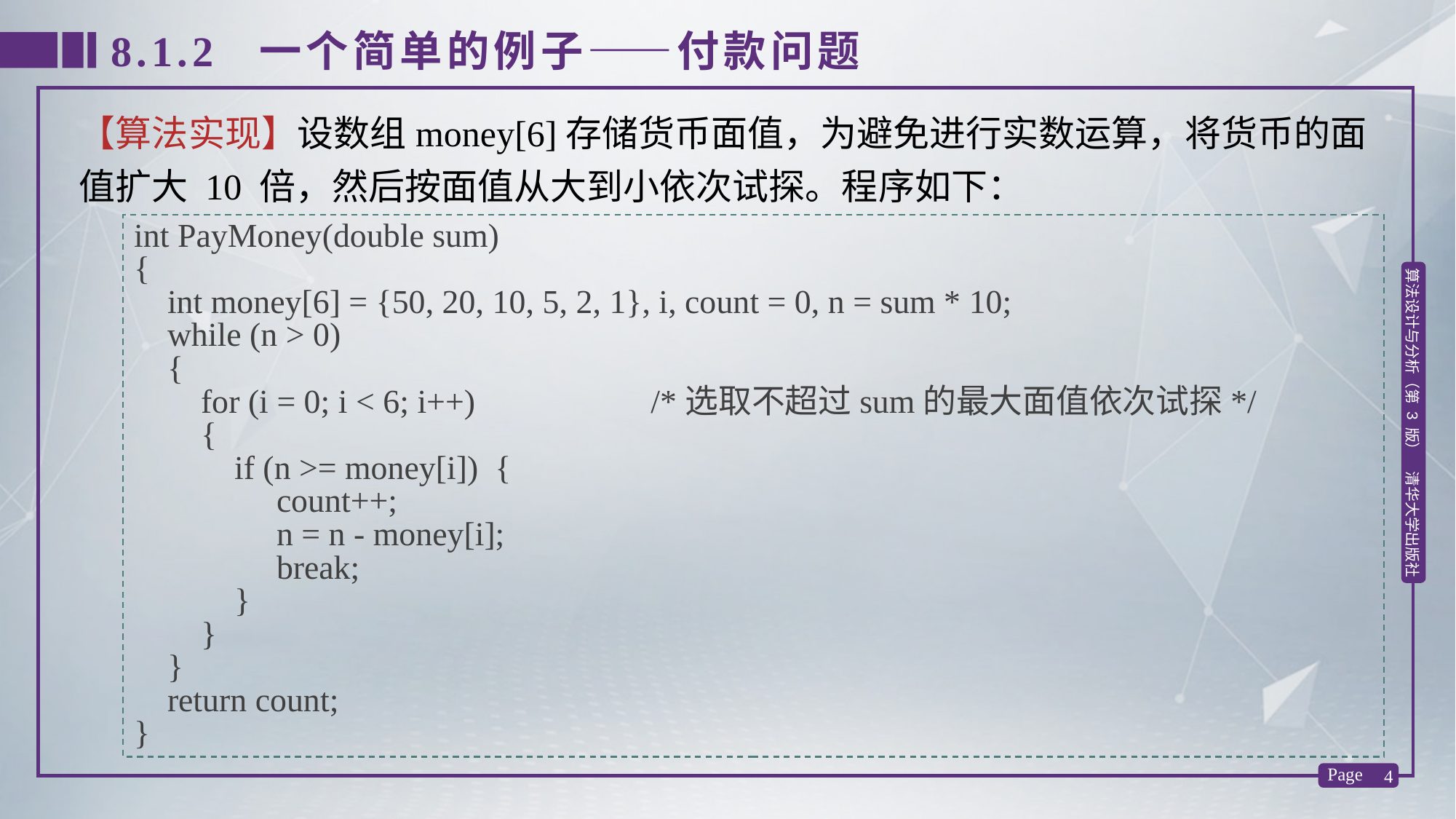

8.1.2  一个简单的例子——付款问题
【算法实现】设数组money[6]存储货币面值，为避免进行实数运算，将货币的面值扩大 10 倍，然后按面值从大到小依次试探。程序如下：
int PayMoney(double sum)
{
    int money[6] = {50, 20, 10, 5, 2, 1}, i, count = 0, n = sum * 10;
    while (n > 0)
    {
        for (i = 0; i < 6; i++)                     /*选取不超过sum的最大面值依次试探*/
        {
            if (n >= money[i])  {
	    count++;
	    n = n - money[i];
	    break;
            }
        }
    }
    return count;
}